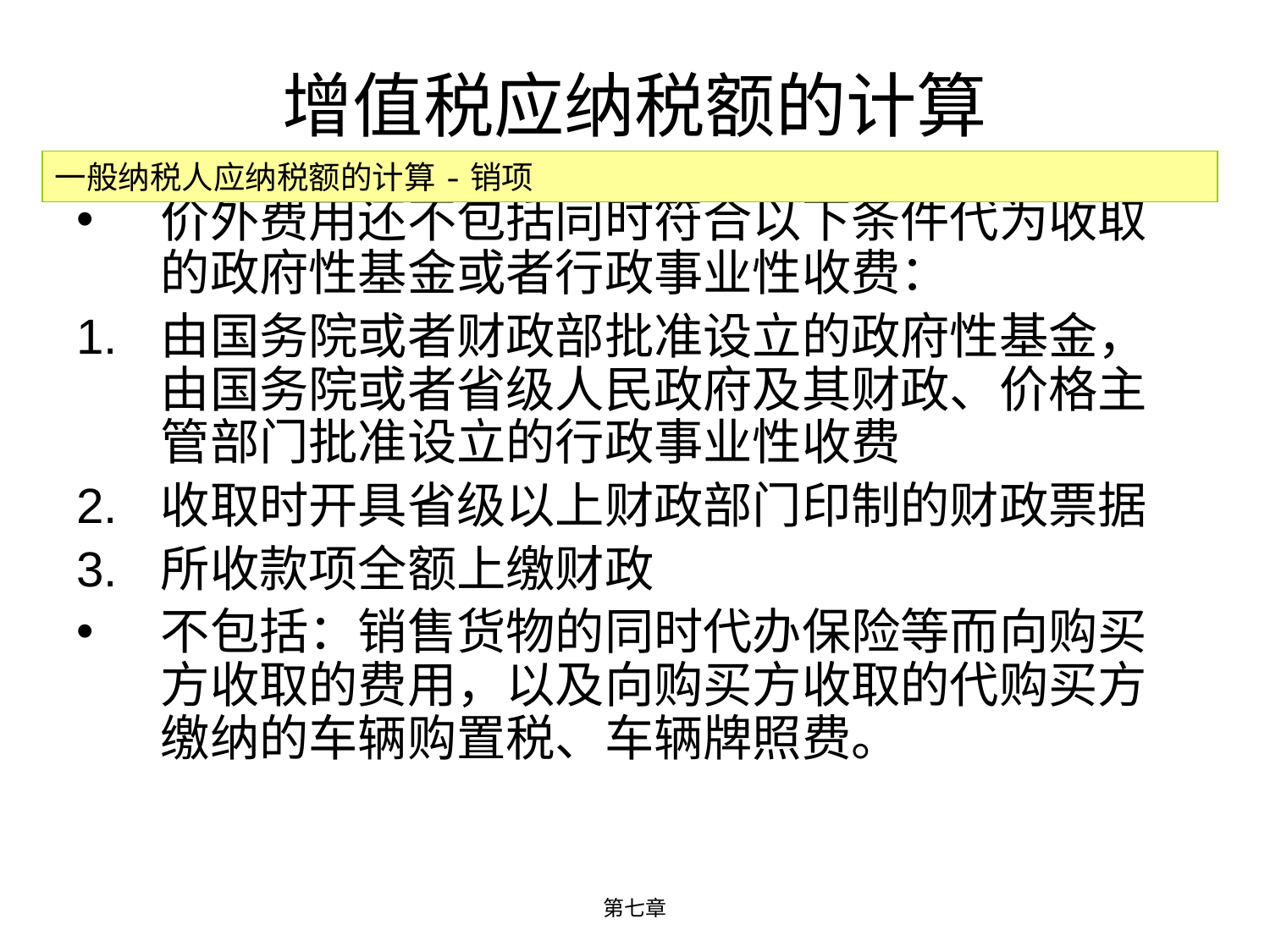

# 增值税应纳税额的计算
一般纳税人应纳税额的计算-销项
价外费用还不包括同时符合以下条件代为收取的政府性基金或者行政事业性收费：
由国务院或者财政部批准设立的政府性基金，由国务院或者省级人民政府及其财政、价格主管部门批准设立的行政事业性收费
收取时开具省级以上财政部门印制的财政票据
所收款项全额上缴财政
不包括：销售货物的同时代办保险等而向购买方收取的费用，以及向购买方收取的代购买方缴纳的车辆购置税、车辆牌照费。

第七章
44